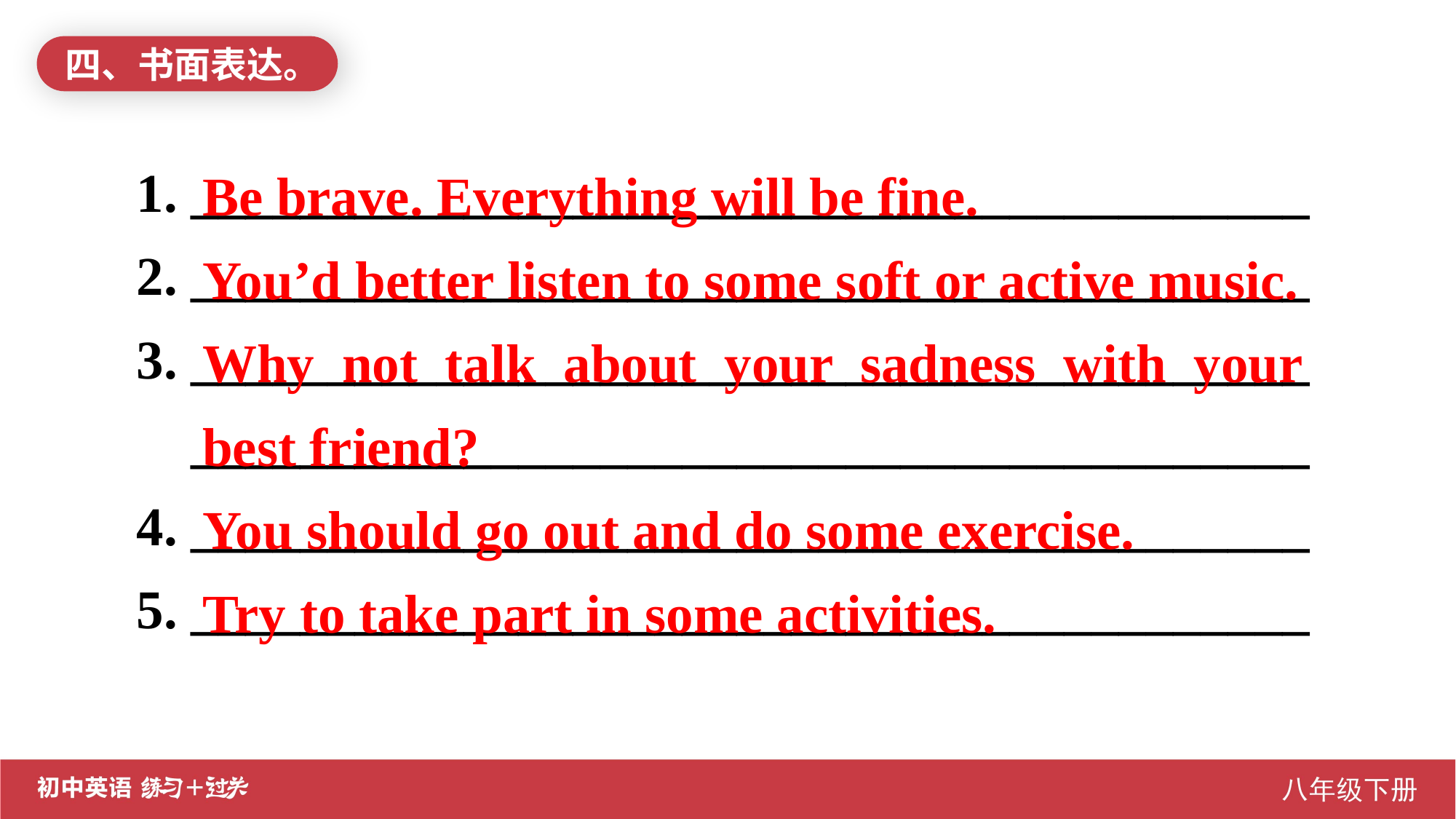

四、书面表达。
1. _________________________________________
2. _________________________________________
3. _________________________________________
    _________________________________________
4. _________________________________________
5. _________________________________________
Be brave. Everything will be fine.
You’d better listen to some soft or active music.
Why not talk about your sadness with your best friend?
You should go out and do some exercise.
Try to take part in some activities.